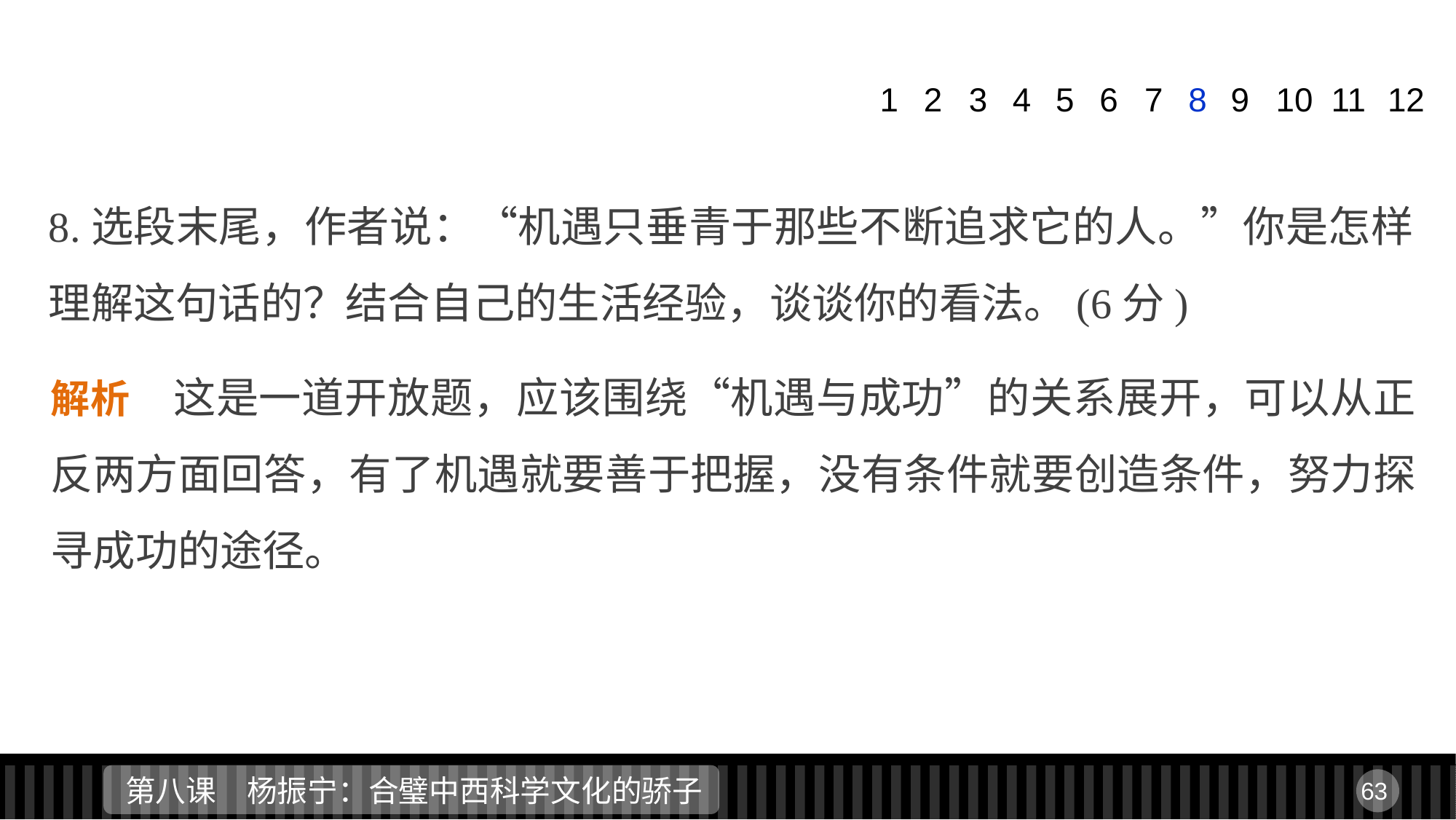

1
2
3
4
5
6
7
8
9
11
12
10
8.选段末尾，作者说：“机遇只垂青于那些不断追求它的人。”你是怎样理解这句话的？结合自己的生活经验，谈谈你的看法。(6分)
解析　这是一道开放题，应该围绕“机遇与成功”的关系展开，可以从正反两方面回答，有了机遇就要善于把握，没有条件就要创造条件，努力探寻成功的途径。